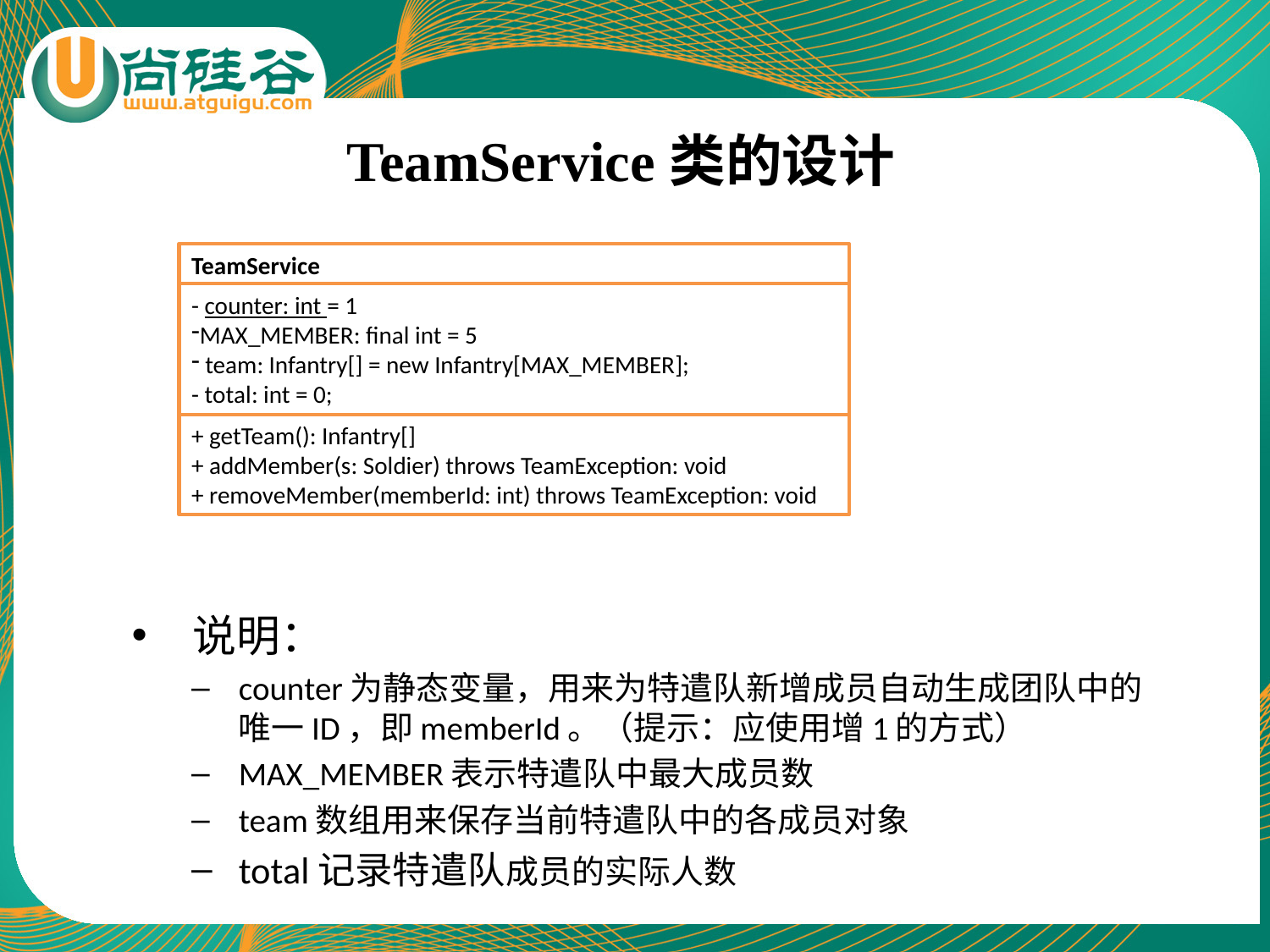

# TeamService类的设计

说明：
counter为静态变量，用来为特遣队新增成员自动生成团队中的唯一ID，即memberId。（提示：应使用增1的方式）
MAX_MEMBER表示特遣队中最大成员数
team数组用来保存当前特遣队中的各成员对象
total记录特遣队成员的实际人数
TeamService
- counter: int = 1
MAX_MEMBER: final int = 5
 team: Infantry[] = new Infantry[MAX_MEMBER];
- total: int = 0;
+ getTeam(): Infantry[]
+ addMember(s: Soldier) throws TeamException: void
+ removeMember(memberId: int) throws TeamException: void